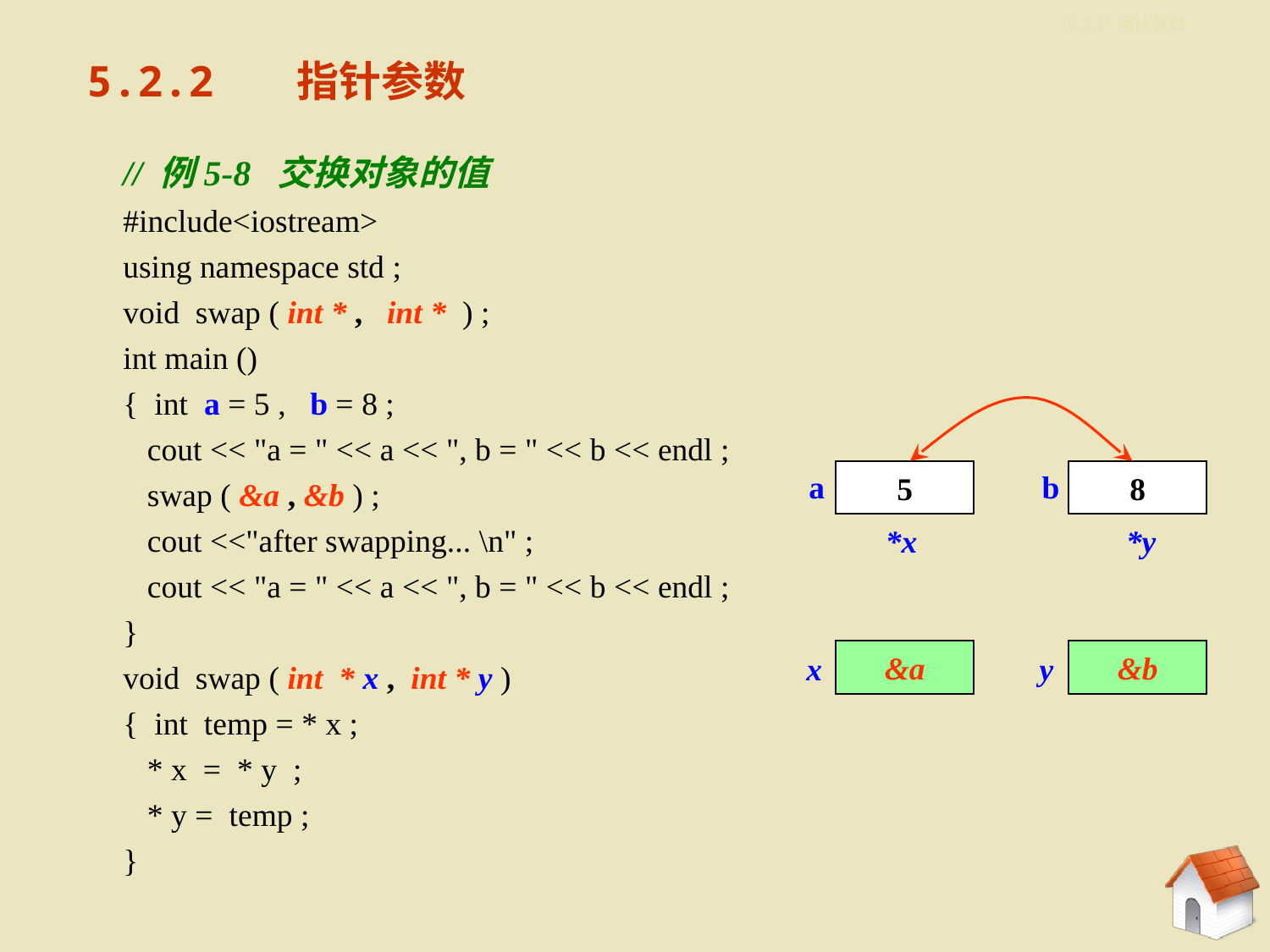

5.2.2 指针参数
5.2.2	 指针参数
// 例5-8  交换对象的值
#include<iostream>
using namespace std ;
void  swap ( int * ,   int *  ) ;
int main ()
{  int  a = 5 ,   b = 8 ;
   cout << "a = " << a << ", b = " << b << endl ;
   swap ( &a , &b ) ;
   cout <<"after swapping... \n" ;
   cout << "a = " << a << ", b = " << b << endl ;
}
void  swap ( int  * x ,  int * y )
{  int  temp = * x ;
   * x  =  * y  ;
   * y =  temp ;
}

a
5
b
8
*x                          *y
&a
x
&b
y